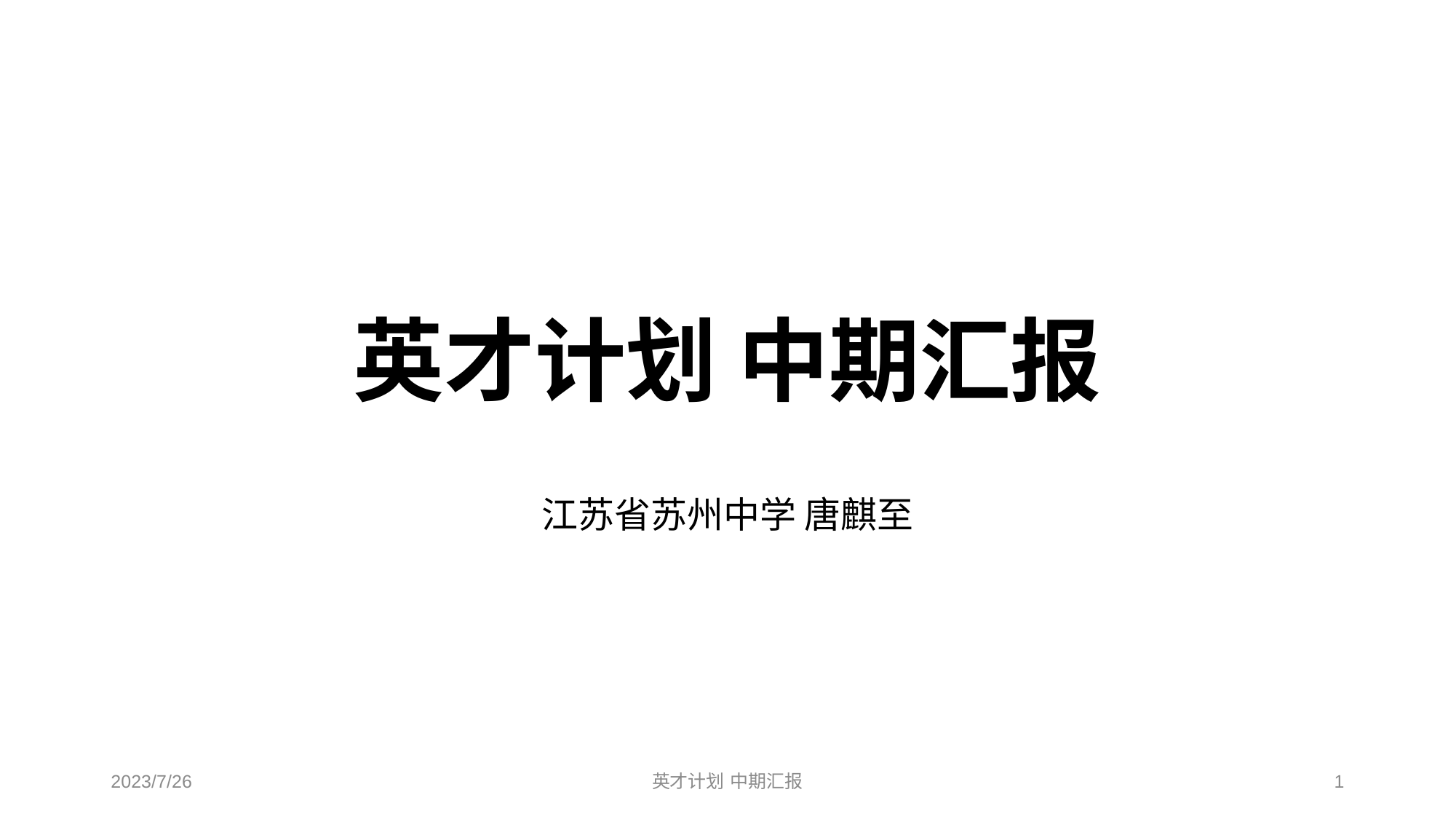

# 英才计划 中期汇报
江苏省苏州中学 唐麒至
2023/7/26
英才计划 中期汇报
1